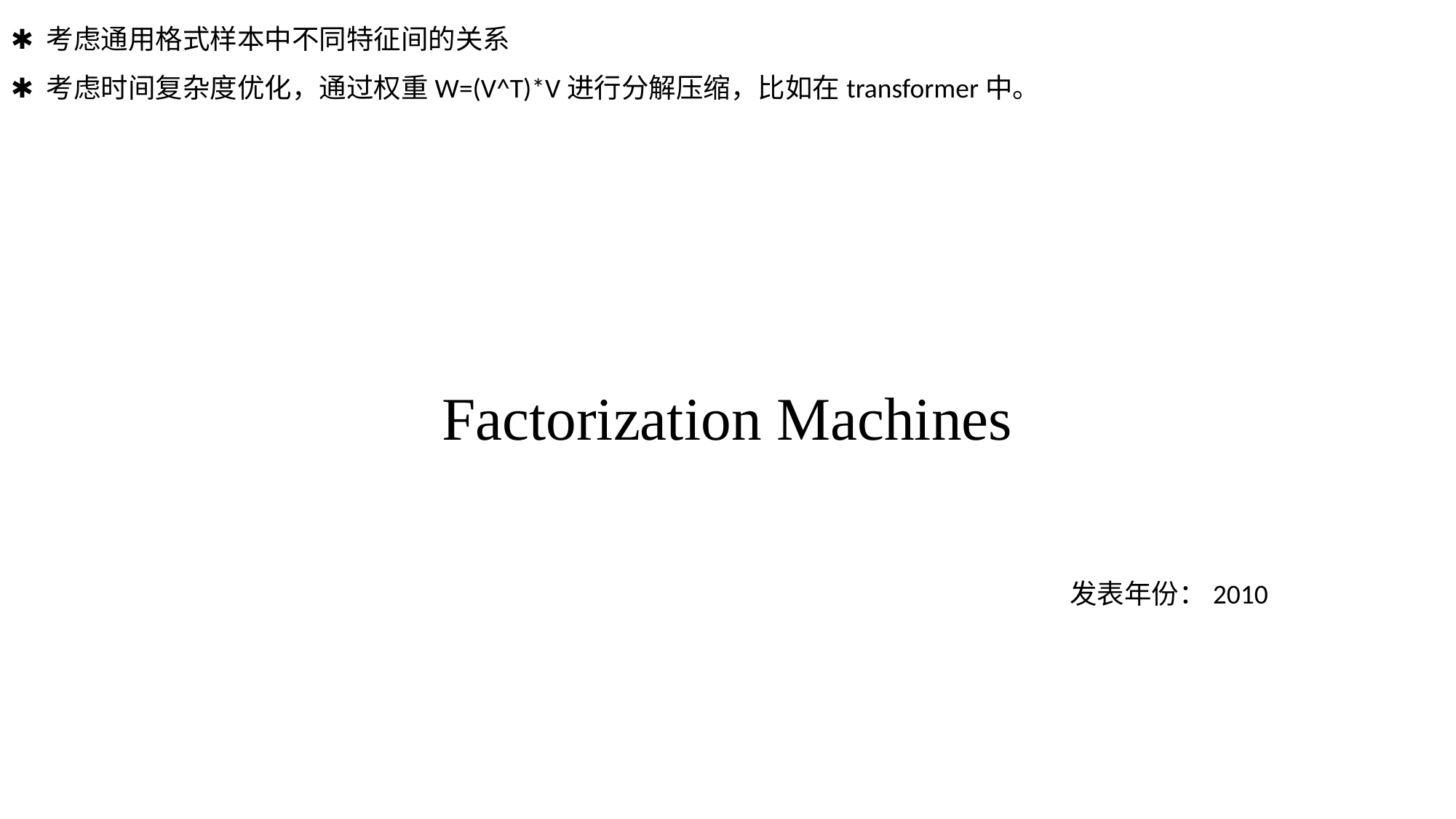

✱ 考虑通用格式样本中不同特征间的关系
✱ 考虑时间复杂度优化，通过权重W=(V^T)*V进行分解压缩，比如在transformer中。
# Factorization Machines
发表年份：2010